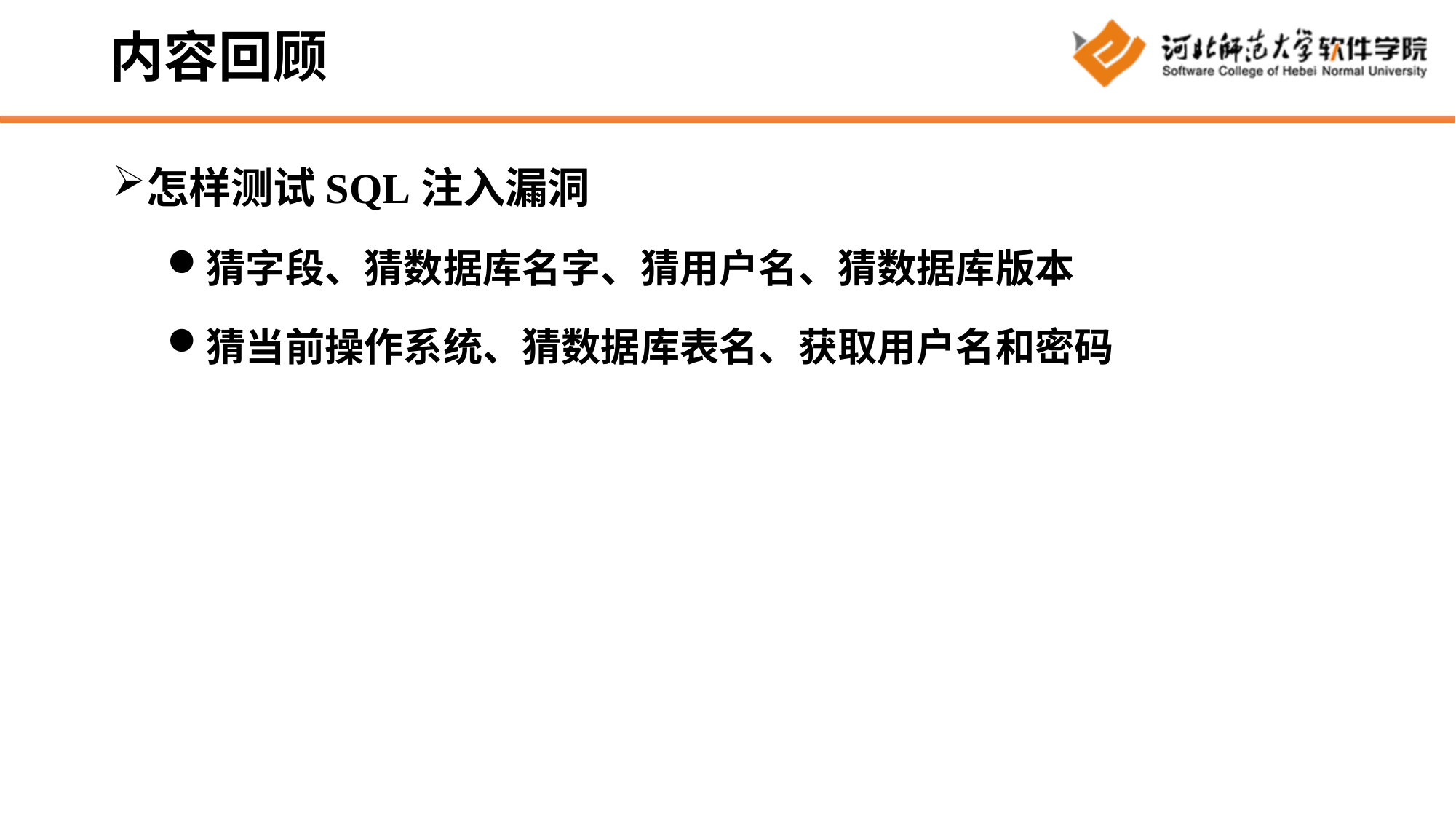

# 内容回顾
怎样测试SQL注入漏洞
猜字段、猜数据库名字、猜用户名、猜数据库版本
猜当前操作系统、猜数据库表名、获取用户名和密码